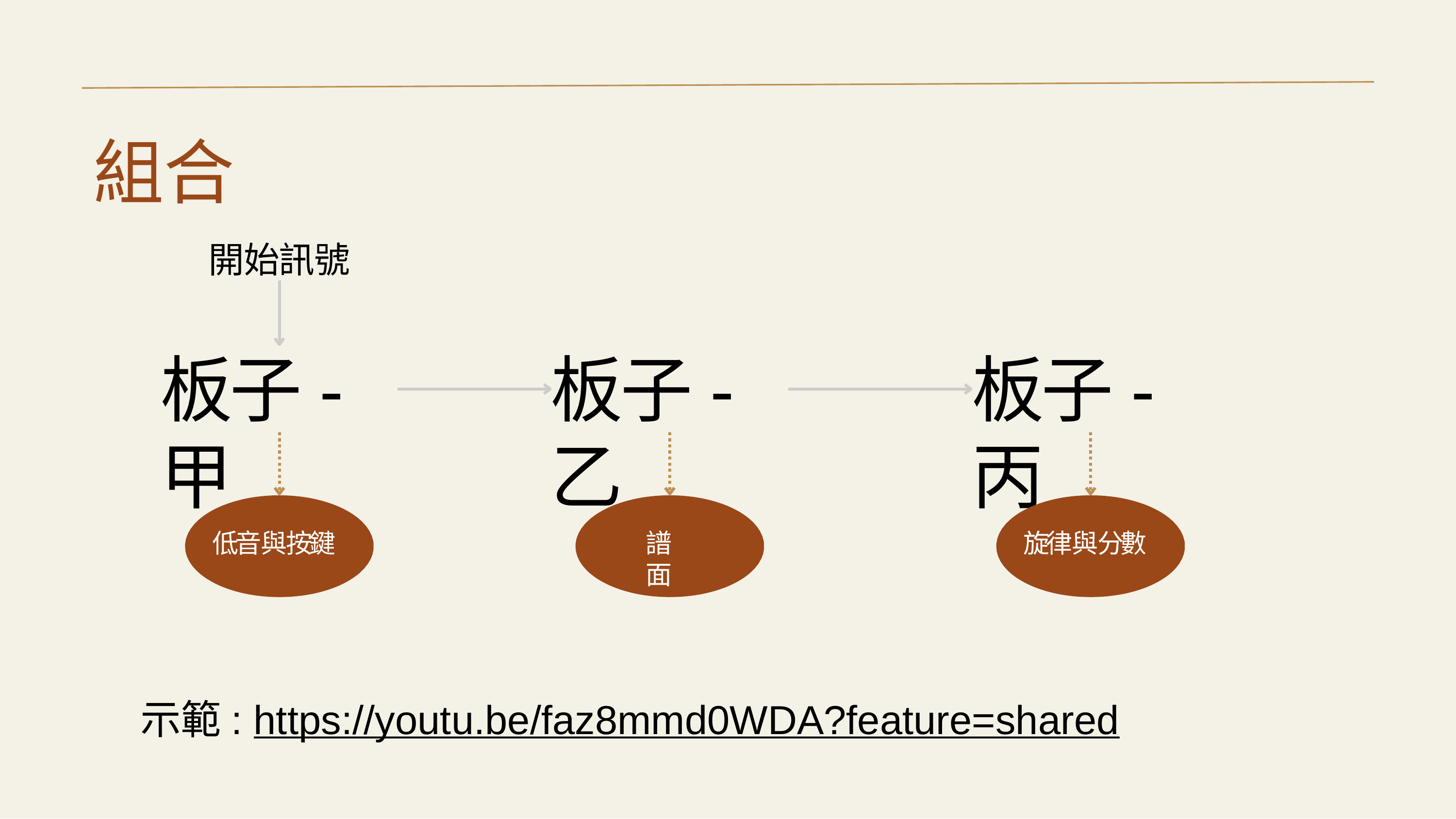

# 組合
開始訊號

板⼦-甲
板⼦-⼄
板⼦-丙

低音 與 按鍵
譜面
旋律 與 分數
示範: https://youtu.be/faz8mmd0WDA?feature=shared